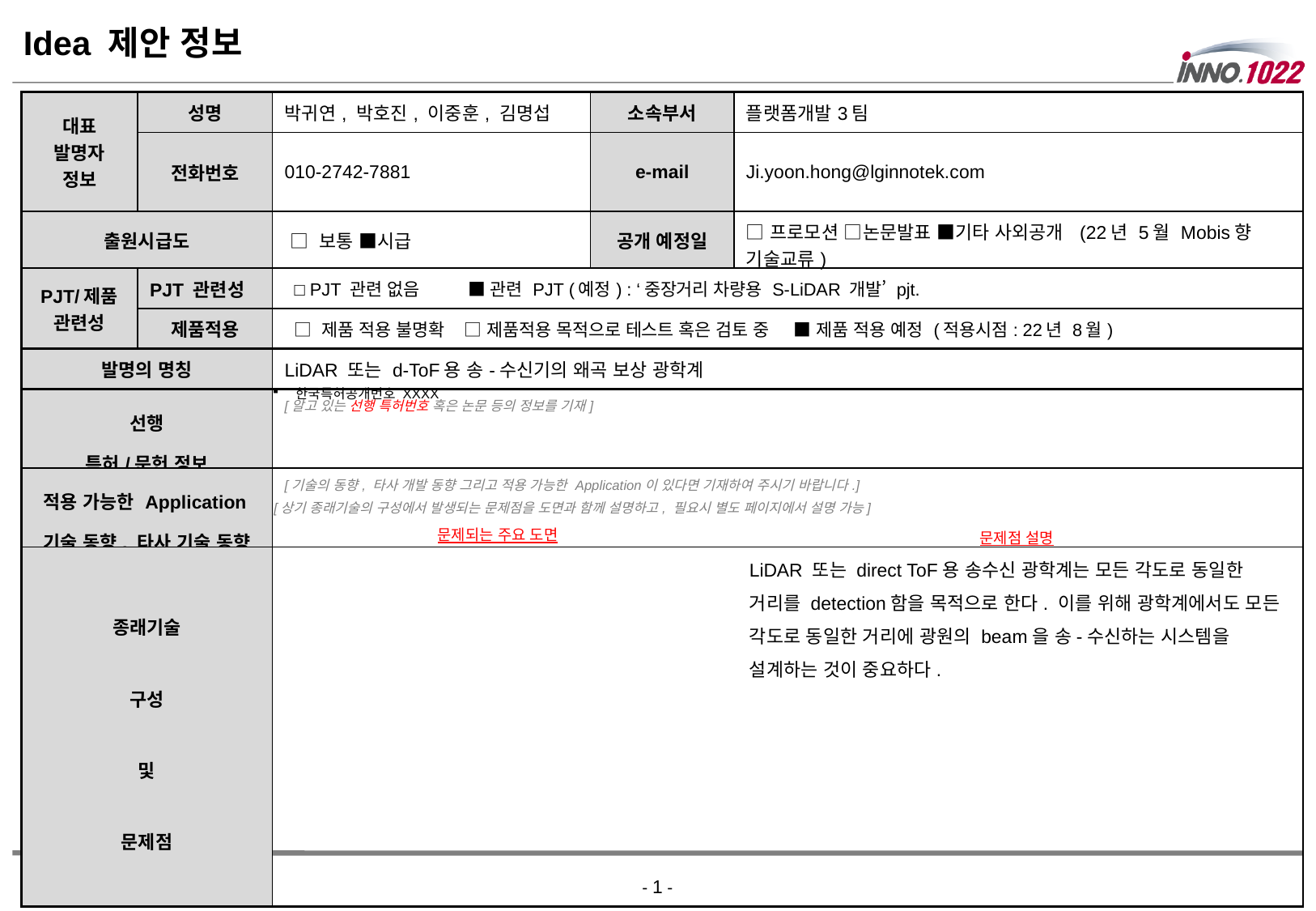

Idea 제안 정보
| 대표 발명자 정보 | 성명 | 박귀연, 박호진, 이중훈, 김명섭 | 소속부서 | 플랫폼개발3팀 |
| --- | --- | --- | --- | --- |
|  | 전화번호 | 010-2742-7881 | e-mail | Ji.yoon.hong@lginnotek.com |
| 출원시급도 |  | □ 보통 ■시급 | 공개 예정일 | □프로모션 □논문발표 ■기타 사외공개 (22년 5월 Mobis향 기술교류) |
| PJT/제품 관련성 | PJT 관련성 | □ PJT 관련 없음 ■ 관련 PJT (예정) : ‘중장거리 차량용 S-LiDAR 개발’ pjt. |  |  |
|  | 제품적용 | □ 제품 적용 불명확 □ 제품적용 목적으로 테스트 혹은 검토 중 ■ 제품 적용 예정 (적용시점: 22년 8월) |  |  |
| 발명의 명칭 |  | LiDAR 또는 d-ToF용 송-수신기의 왜곡 보상 광학계 |  |  |
| 선행 특허/문헌 정보 |  | [알고 있는 선행 특허번호 혹은 논문 등의 정보를 기재] |  |  |
| 적용 가능한 Application기술 동향, 타사 기술 동향 |  | [기술의 동향, 타사 개발 동향 그리고 적용 가능한 Application이 있다면 기재하여 주시기 바랍니다.] |  |  |
| 종래기술 구성 및 문제점 |  |  |  |  |
한국특허공개번호 XXXX
[상기 종래기술의 구성에서 발생되는 문제점을 도면과 함께 설명하고, 필요시 별도 페이지에서 설명 가능]
문제되는 주요 도면
문제점 설명
LiDAR 또는 direct ToF용 송수신 광학계는 모든 각도로 동일한 거리를 detection함을 목적으로 한다. 이를 위해 광학계에서도 모든 각도로 동일한 거리에 광원의 beam을 송-수신하는 시스템을 설계하는 것이 중요하다.
- 1 -